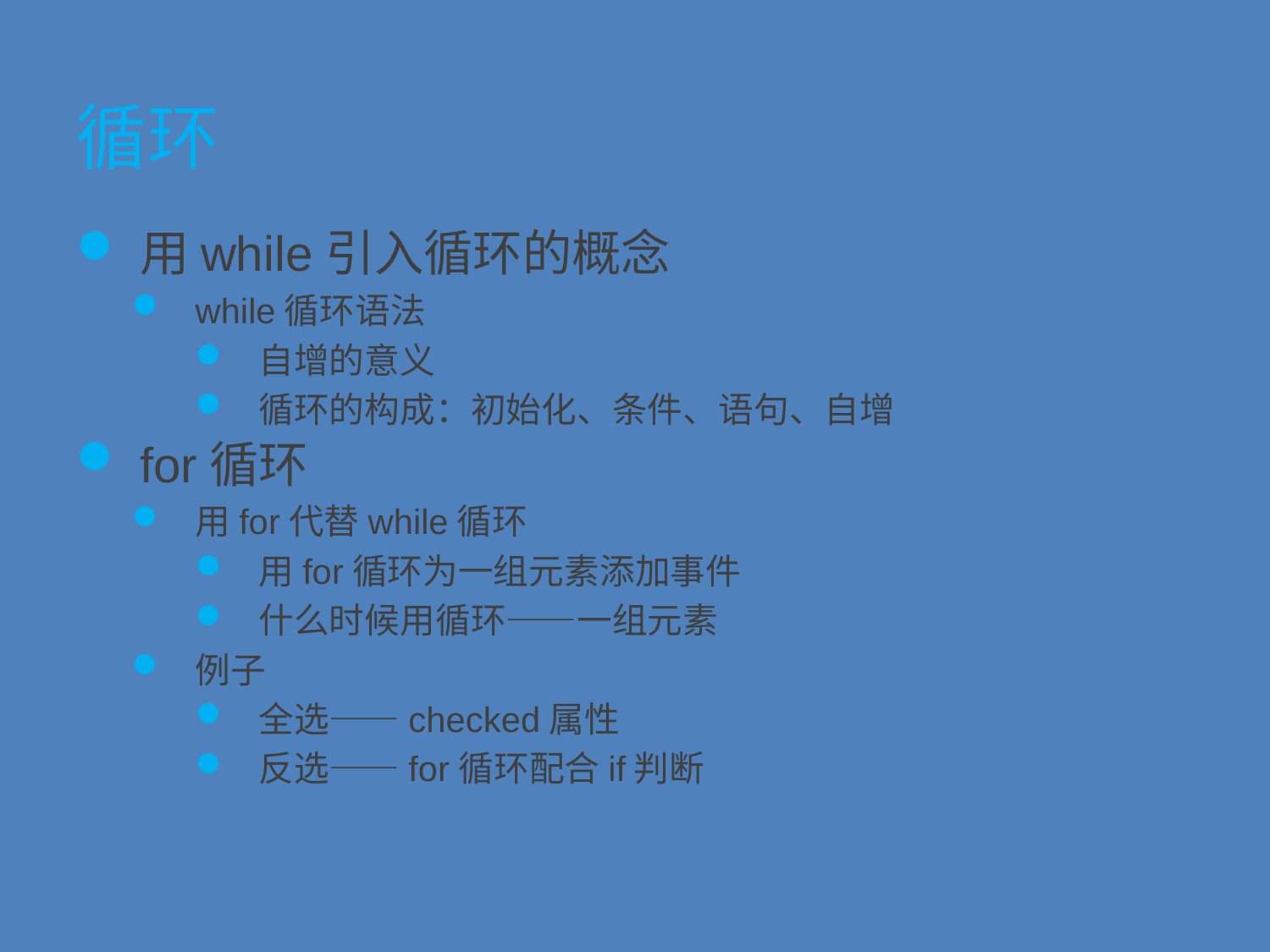

# 循环
用while引入循环的概念
while循环语法
自增的意义
循环的构成：初始化、条件、语句、自增
for循环
用for代替while循环
用for循环为一组元素添加事件
什么时候用循环——一组元素
例子
全选——checked属性
反选——for循环配合if判断